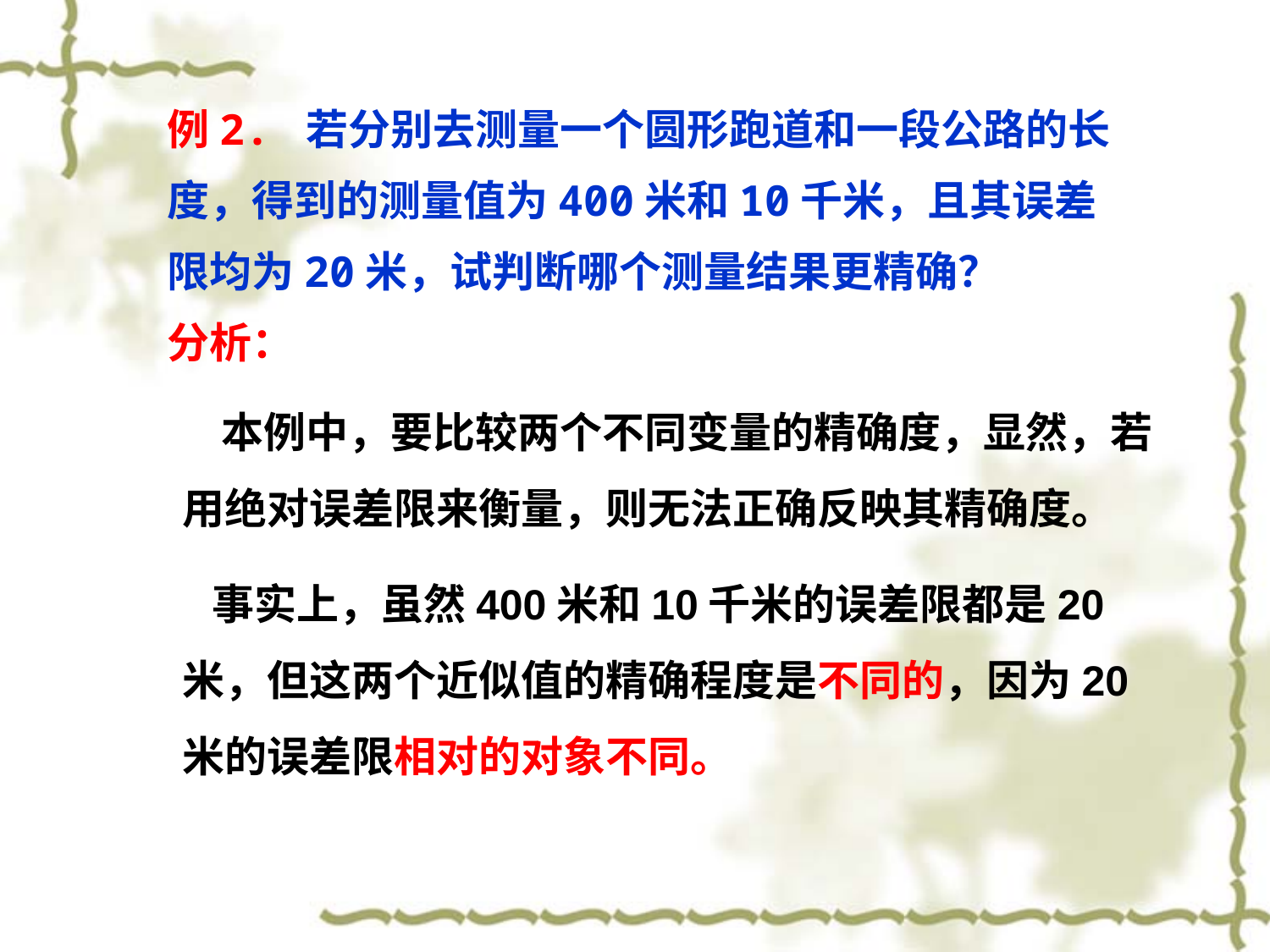

例2. 若分别去测量一个圆形跑道和一段公路的长度，得到的测量值为400米和10千米，且其误差限均为20米，试判断哪个测量结果更精确？
分析：
   本例中，要比较两个不同变量的精确度，显然，若用绝对误差限来衡量，则无法正确反映其精确度。
  事实上，虽然400米和10千米的误差限都是20米，但这两个近似值的精确程度是不同的，因为20米的误差限相对的对象不同。